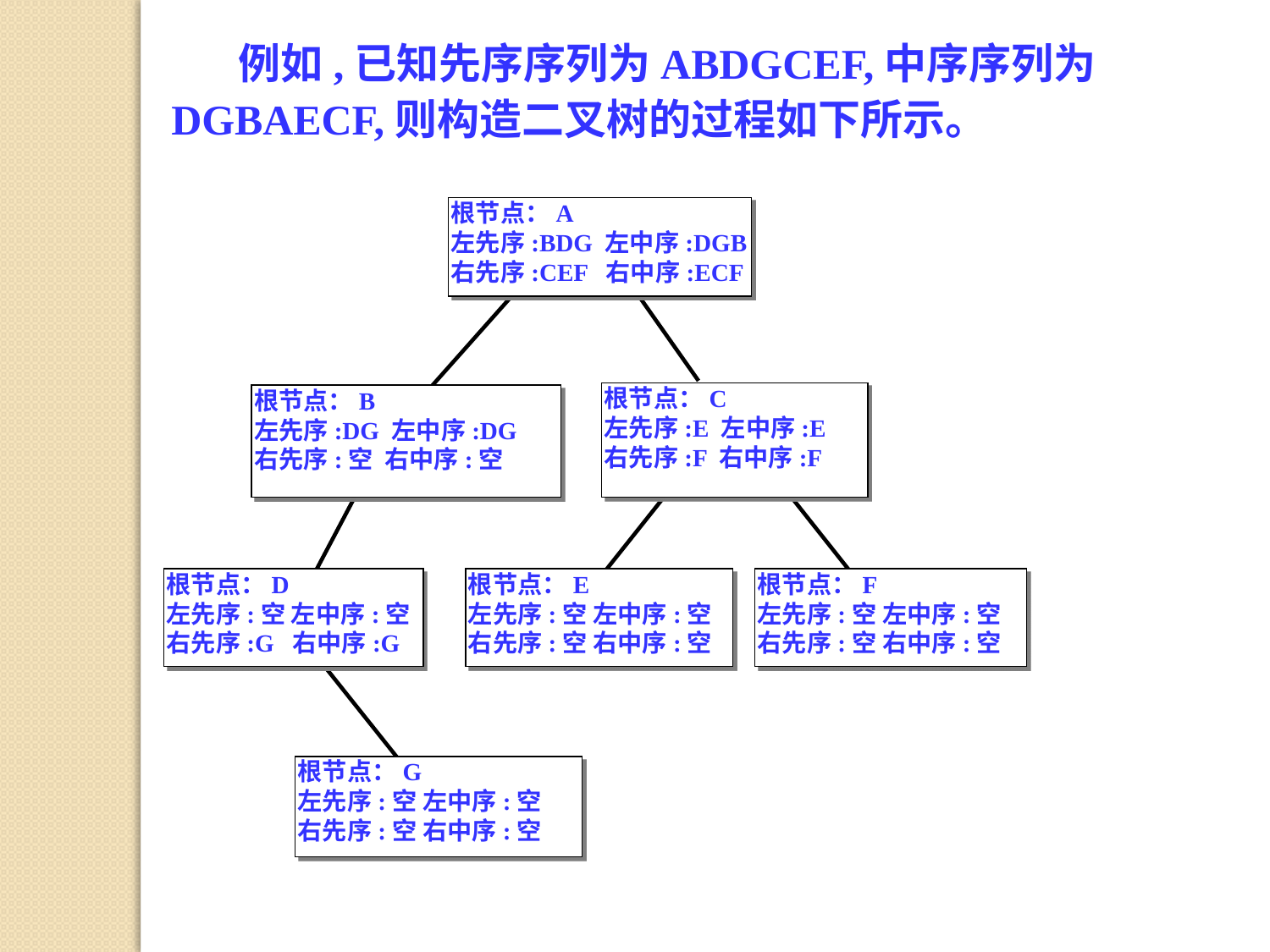

例如,已知先序序列为ABDGCEF,中序序列为DGBAECF,则构造二叉树的过程如下所示。
根节点：A
左先序:BDG 左中序:DGB
右先序:CEF  右中序:ECF

根节点：C
左先序:E 左中序:E
右先序:F 右中序:F

根节点：B
左先序:DG 左中序:DG
右先序:空  右中序:空

根节点：D
左先序:空 左中序:空
右先序:G  右中序:G

根节点：E
左先序:空 左中序:空
右先序:空 右中序:空

根节点：F
左先序:空 左中序:空
右先序:空 右中序:空

根节点：G
左先序:空 左中序:空
右先序:空 右中序:空